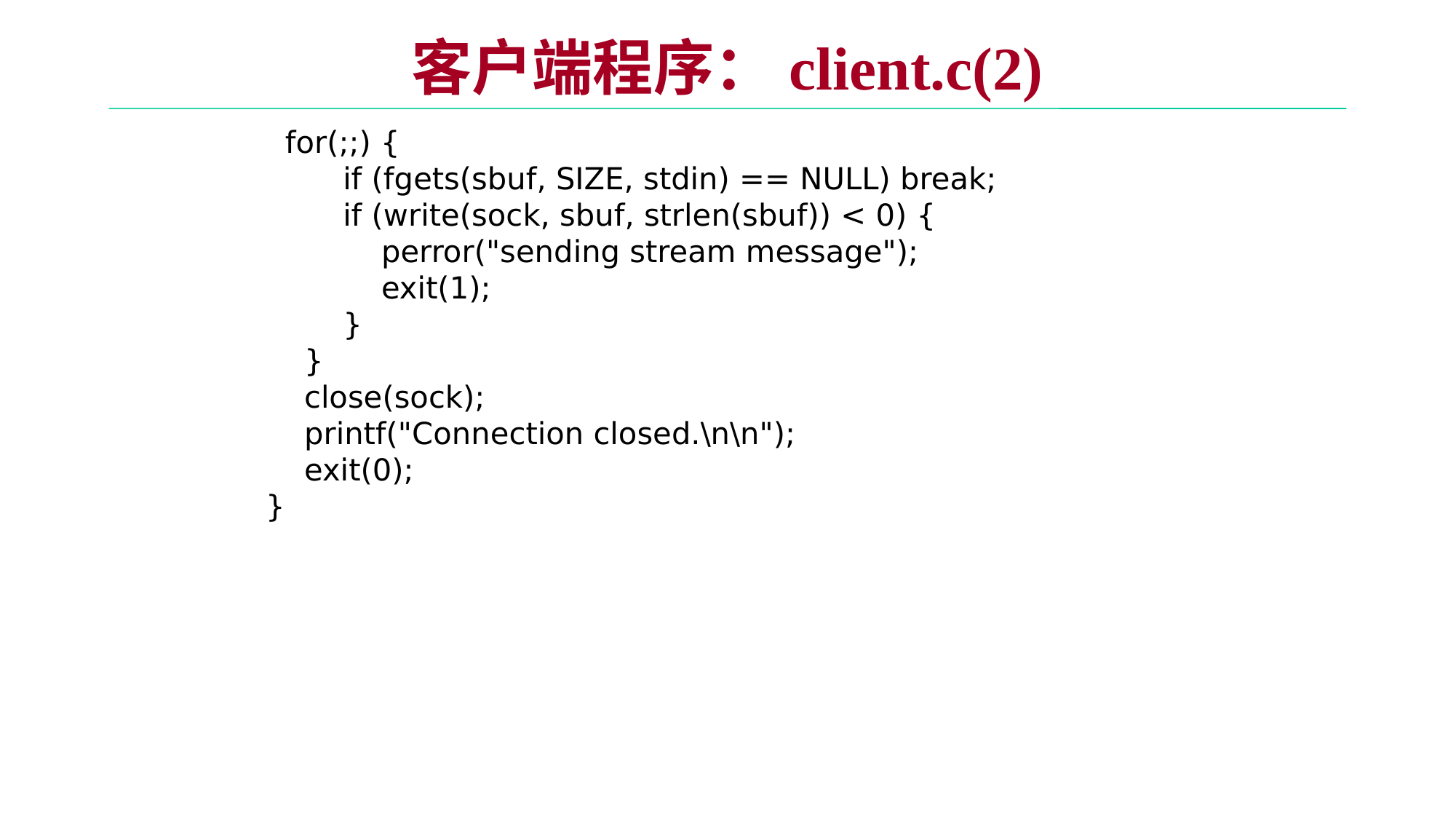

# 客户端程序：client.c(2)
  for(;;) {
        if (fgets(sbuf, SIZE, stdin) == NULL) break;
        if (write(sock, sbuf, strlen(sbuf)) < 0) {
            perror("sending stream message");
            exit(1);
        }
    }
    close(sock);
    printf("Connection closed.\n\n");
    exit(0);
}